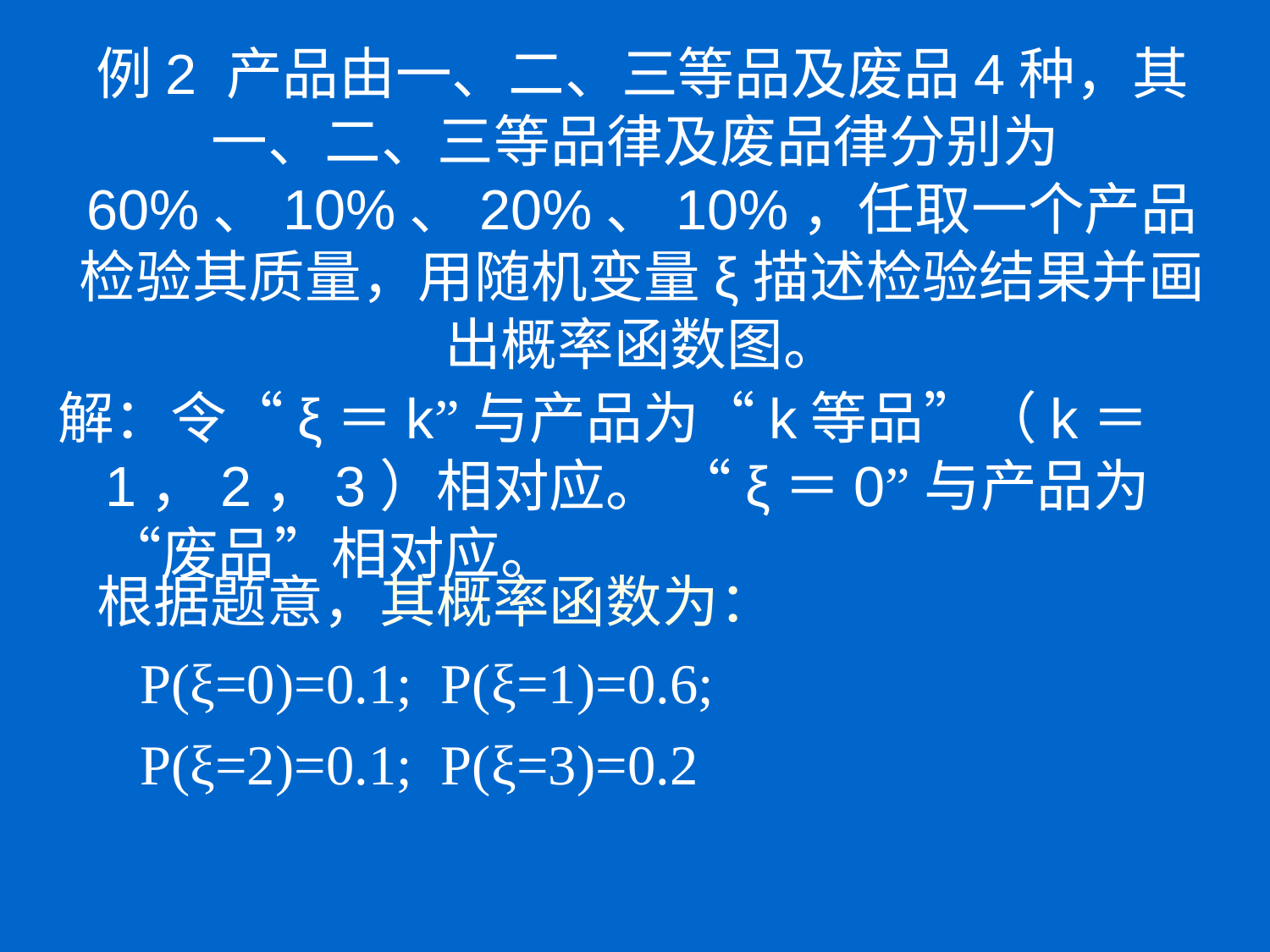

# 例2 产品由一、二、三等品及废品4种，其一、二、三等品律及废品律分别为60%、10%、20%、10%，任取一个产品检验其质量，用随机变量ξ描述检验结果并画出概率函数图。
解：令“ξ＝k”与产品为“k等品”（k＝1，2，3）相对应。 “ξ＝0”与产品为“废品”相对应。
根据题意，其概率函数为：
   P(ξ=0)=0.1;  P(ξ=1)=0.6;
   P(ξ=2)=0.1;  P(ξ=3)=0.2